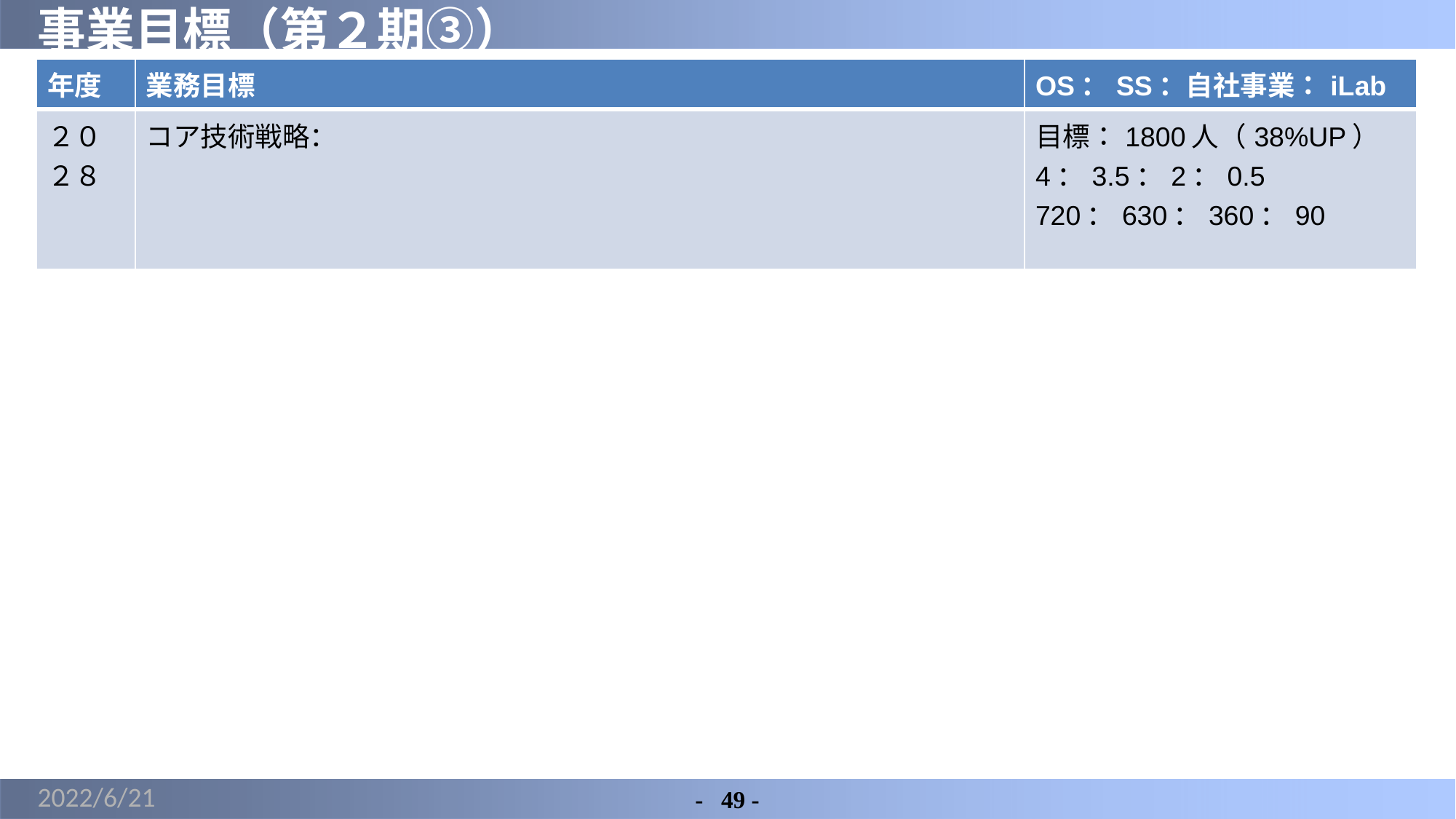

# 事業目標（第２期③）
| 年度 | 業務目標 | OS：SS：自社事業：iLab |
| --- | --- | --- |
| ２０２８ | コア技術戦略： | 目標：1800人（38%UP） 4：3.5：2：0.5 720：630：360：90 |
2022/6/21
-	49 -